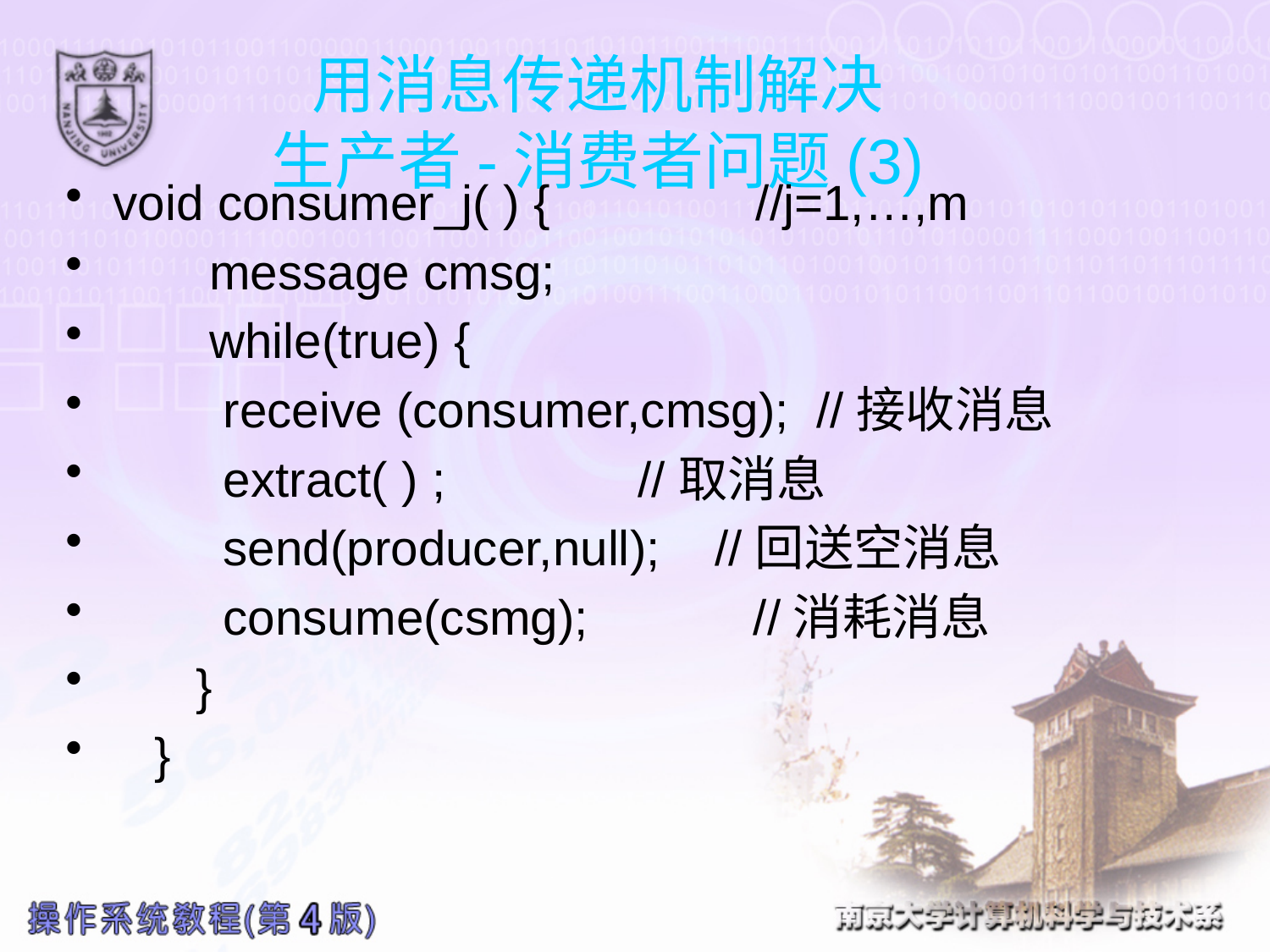

# 用消息传递机制解决 生产者-消费者问题(3)
void consumer_j( ) {               //j=1,…,m
       message cmsg;
       while(true) {
        receive (consumer,cmsg);  //接收消息
        extract( ) ;              //取消息
        send(producer,null);    //回送空消息
        consume(csmg);            //消耗消息
      }
   }